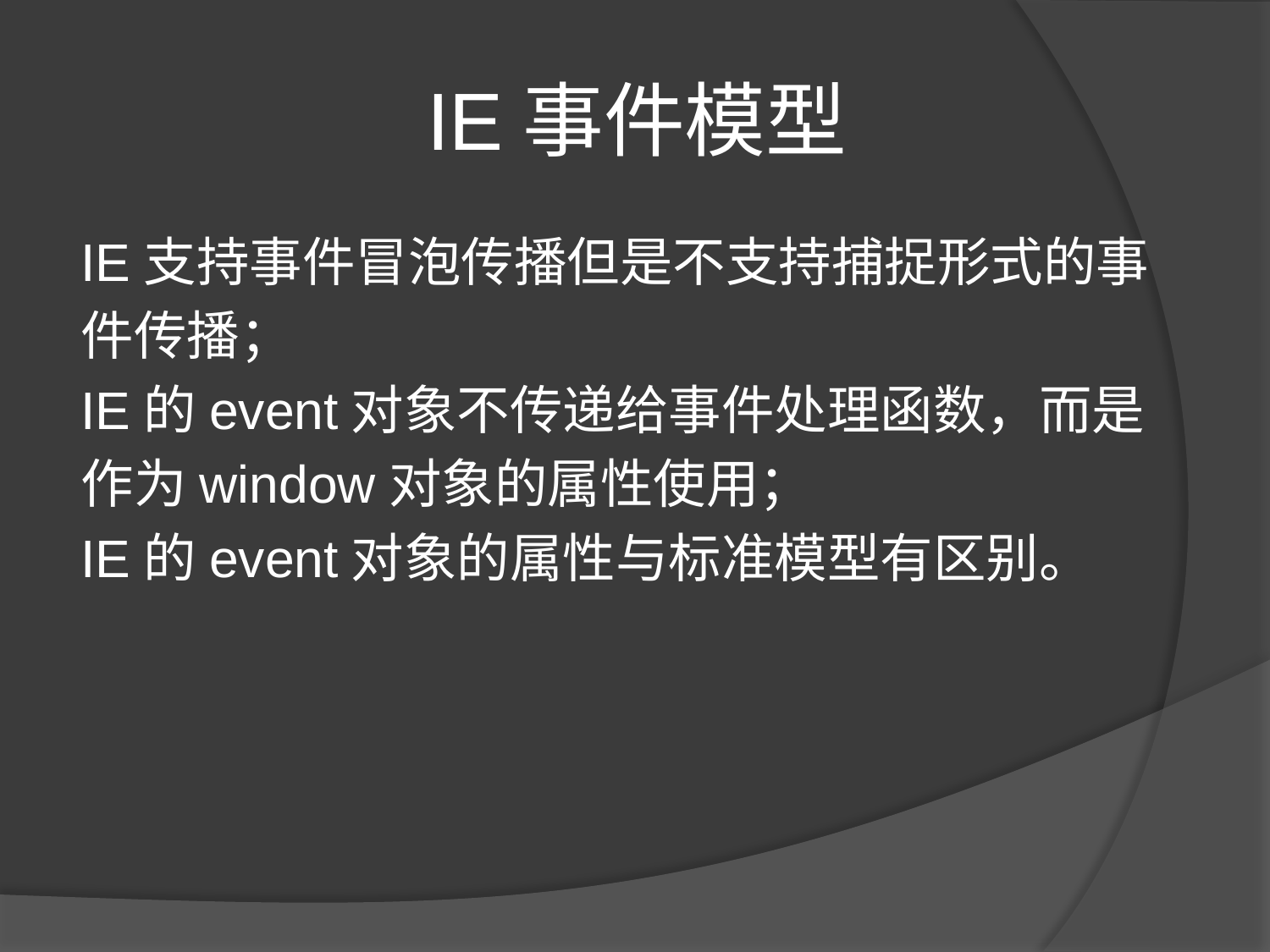

# IE事件模型
IE支持事件冒泡传播但是不支持捕捉形式的事
件传播；
IE的event对象不传递给事件处理函数，而是
作为window对象的属性使用；
IE的event对象的属性与标准模型有区别。